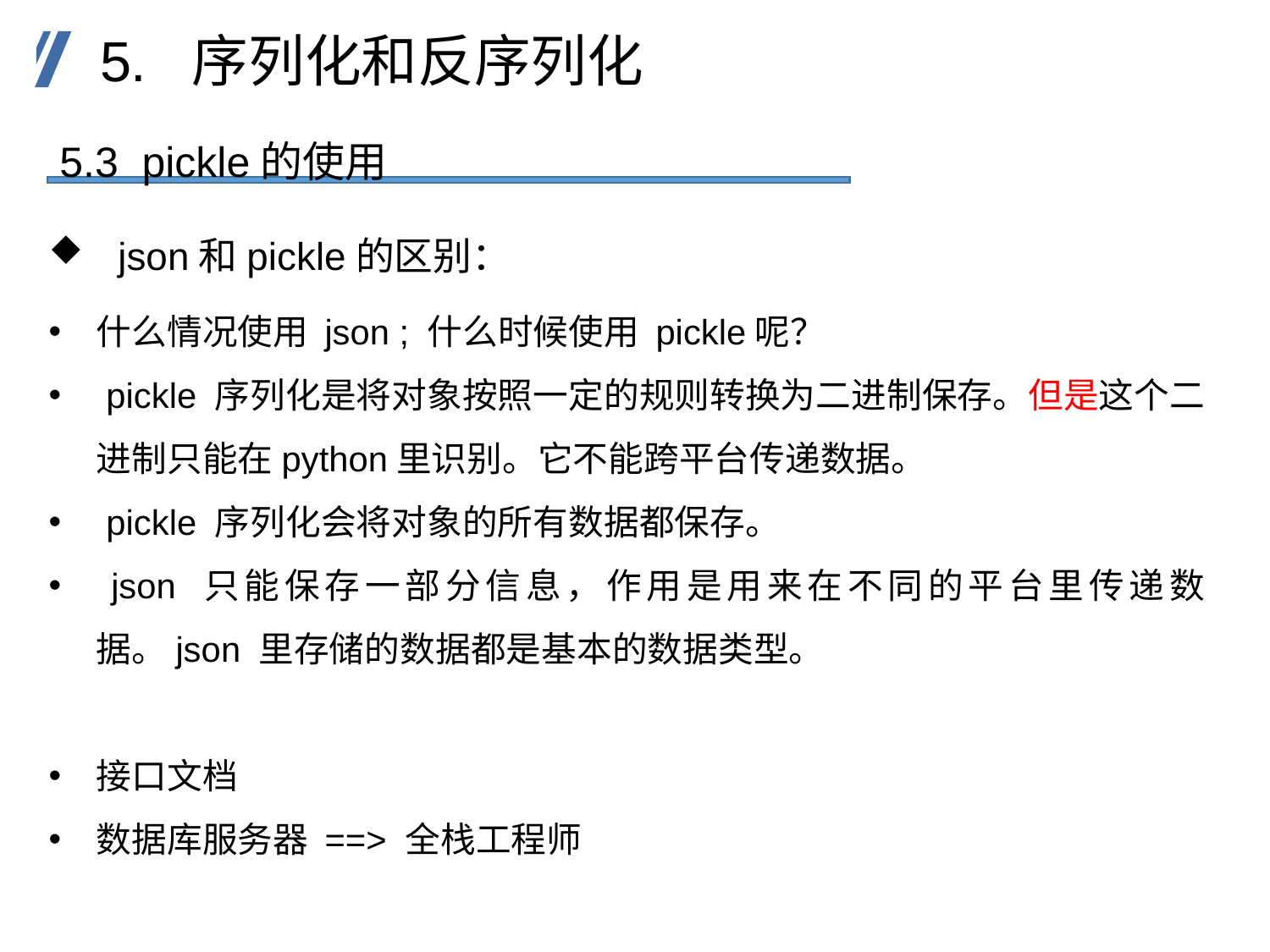

5.  序列化和反序列化
5.3  pickle的使用

  json和pickle的区别：
什么情况使用 json ; 什么时候使用 pickle呢？
 pickle 序列化是将对象按照一定的规则转换为二进制保存。但是这个二进制只能在python里识别。它不能跨平台传递数据。
 pickle 序列化会将对象的所有数据都保存。
 json 只能保存一部分信息，作用是用来在不同的平台里传递数据。json 里存储的数据都是基本的数据类型。

接口文档
数据库服务器 ==> 全栈工程师